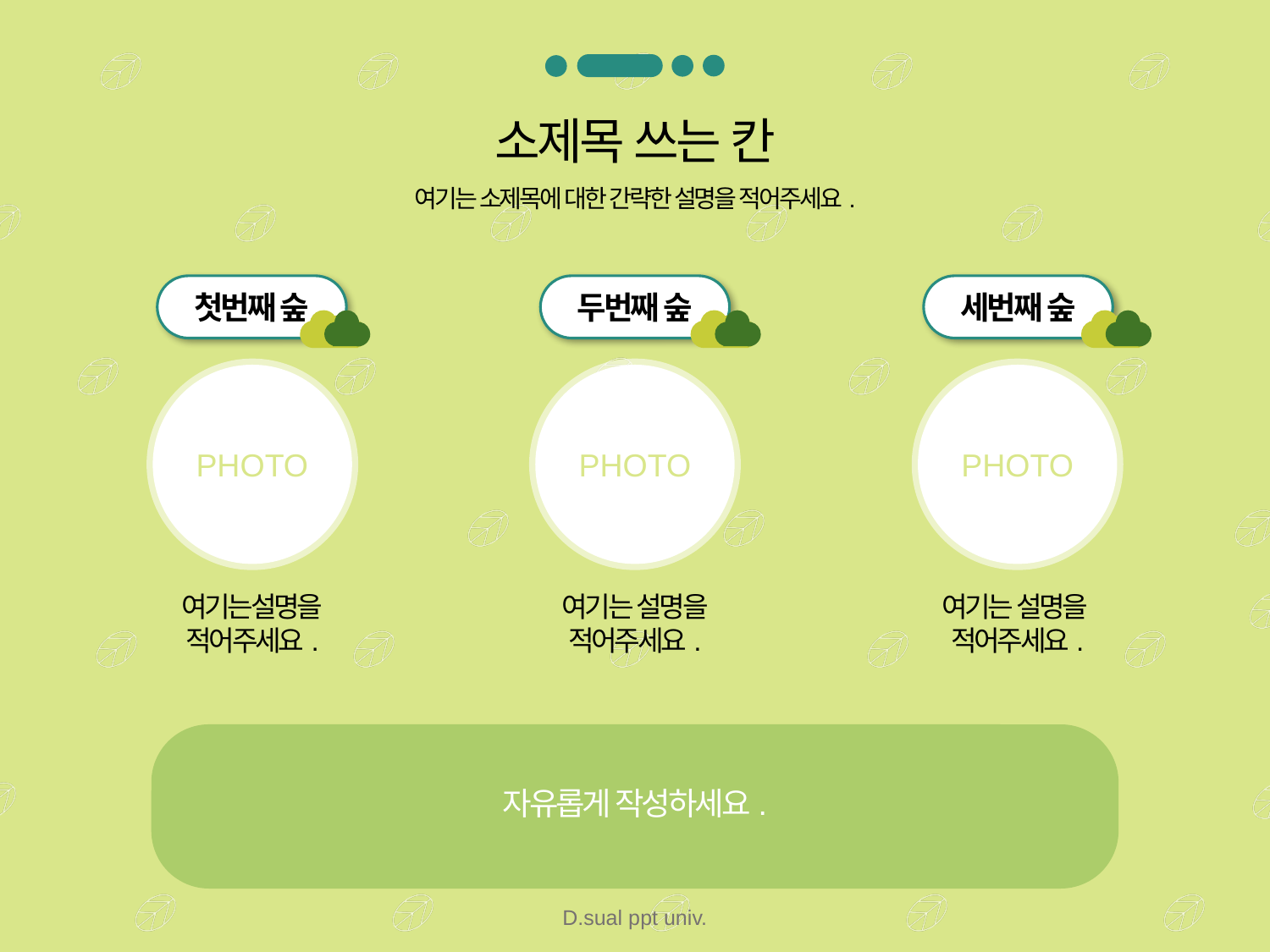

소제목 쓰는 칸
여기는 소제목에 대한 간략한 설명을 적어주세요.

첫번째 숲

두번째 숲

세번째 숲

PHOTO
PHOTO
PHOTO
여기는 설명을
적어주세요.
여기는 설명을
적어주세요.
여기는설명을
적어주세요.

자유롭게 작성하세요.
D.sual ppt univ.